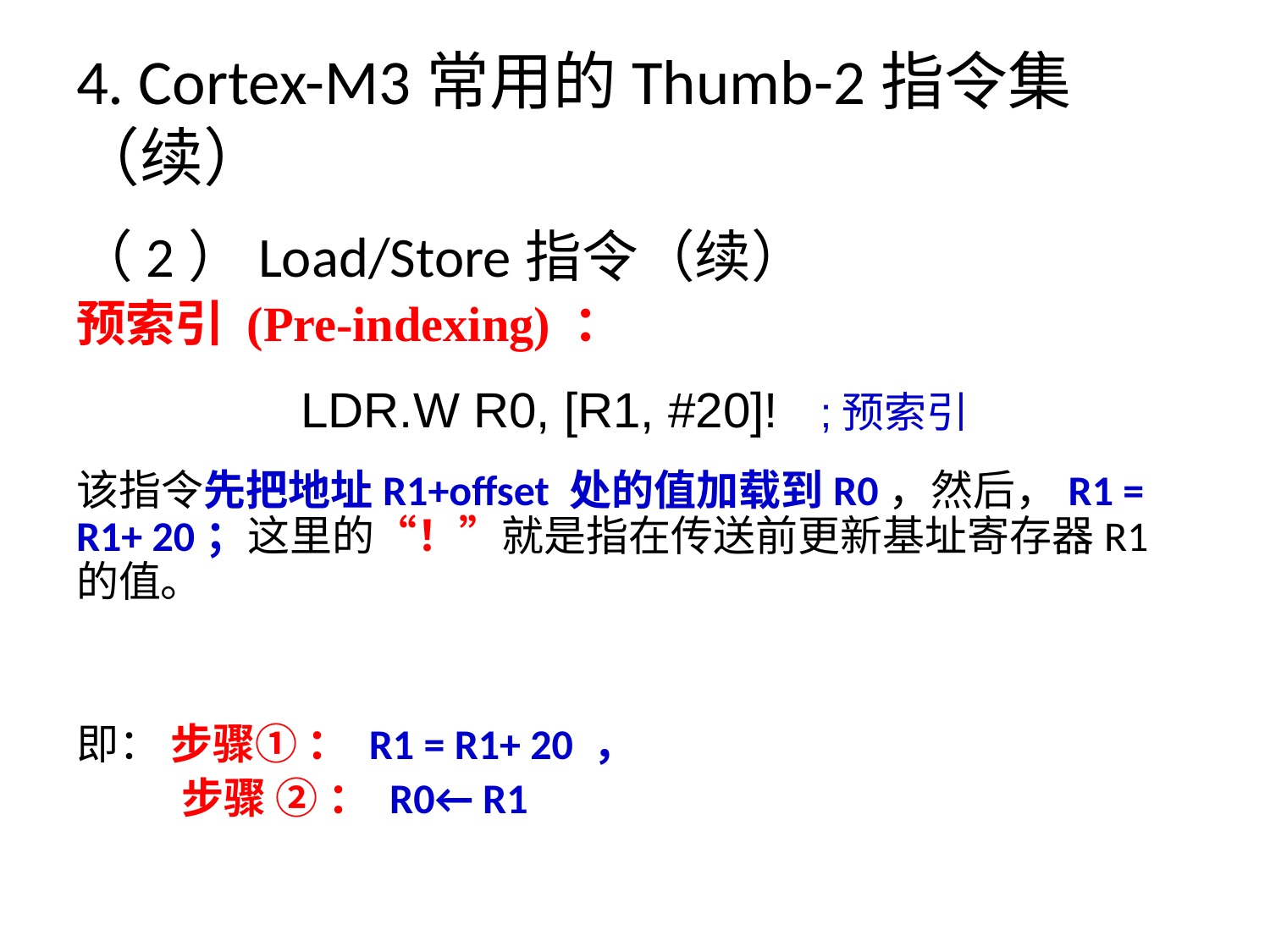

# 4. Cortex-M3常用的Thumb-2指令集（续）
（2）Load/Store指令（续）
预索引 (Pre‐indexing) ：

LDR.W R0, [R1, #20]!   ;预索引

该指令先把地址R1+offset 处的值加载到R0，然后，R1 = R1+ 20；这里的“！”就是指在传送前更新基址寄存器R1 的值。

即： 步骤① ： R1 = R1+ 20 ，
          步骤 ② ： R0← R1